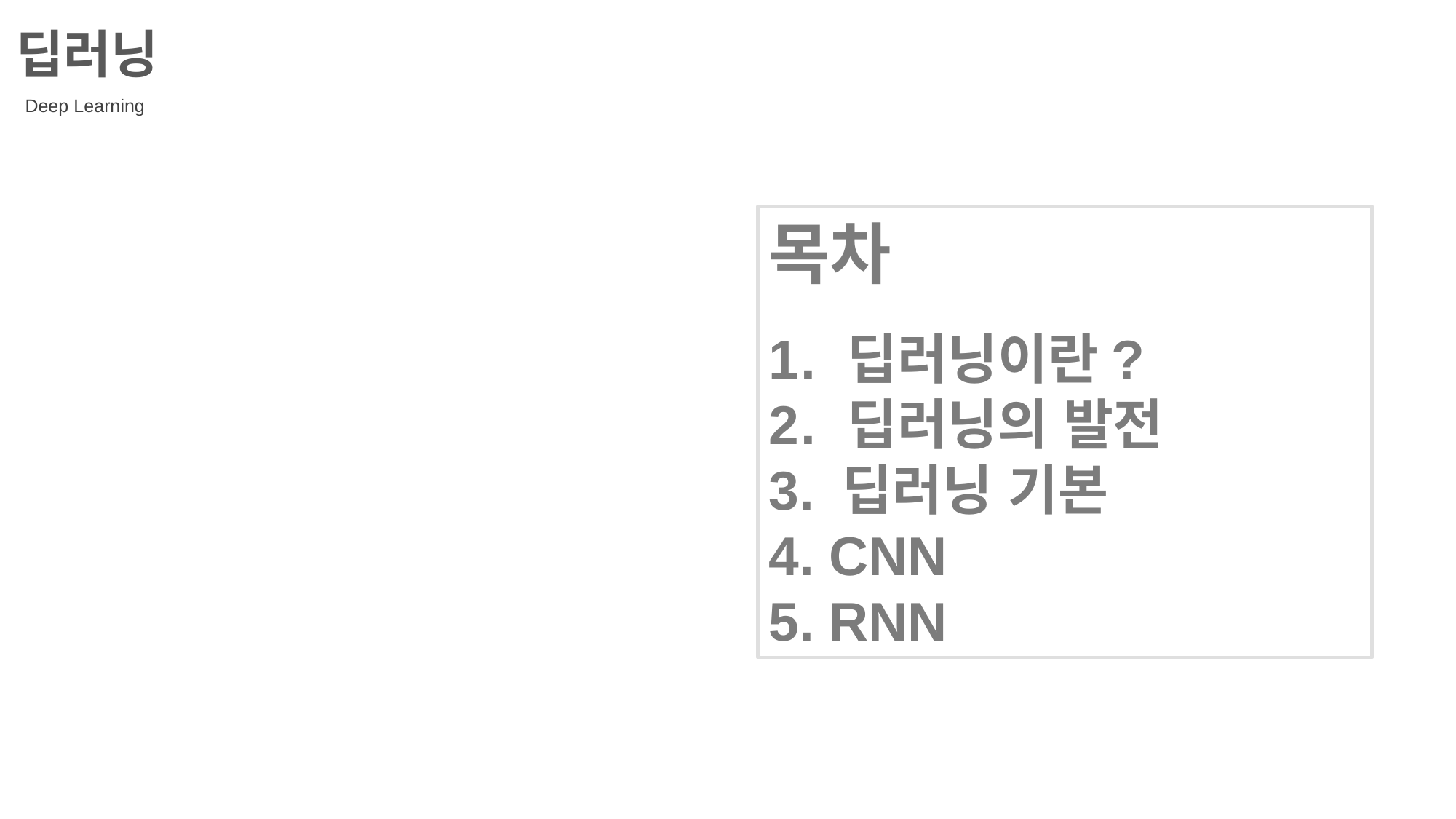

딥러닝
Deep Learning
목차

 딥러닝이란?
 딥러닝의 발전
3. 딥러닝 기본
4. CNN
5. RNN